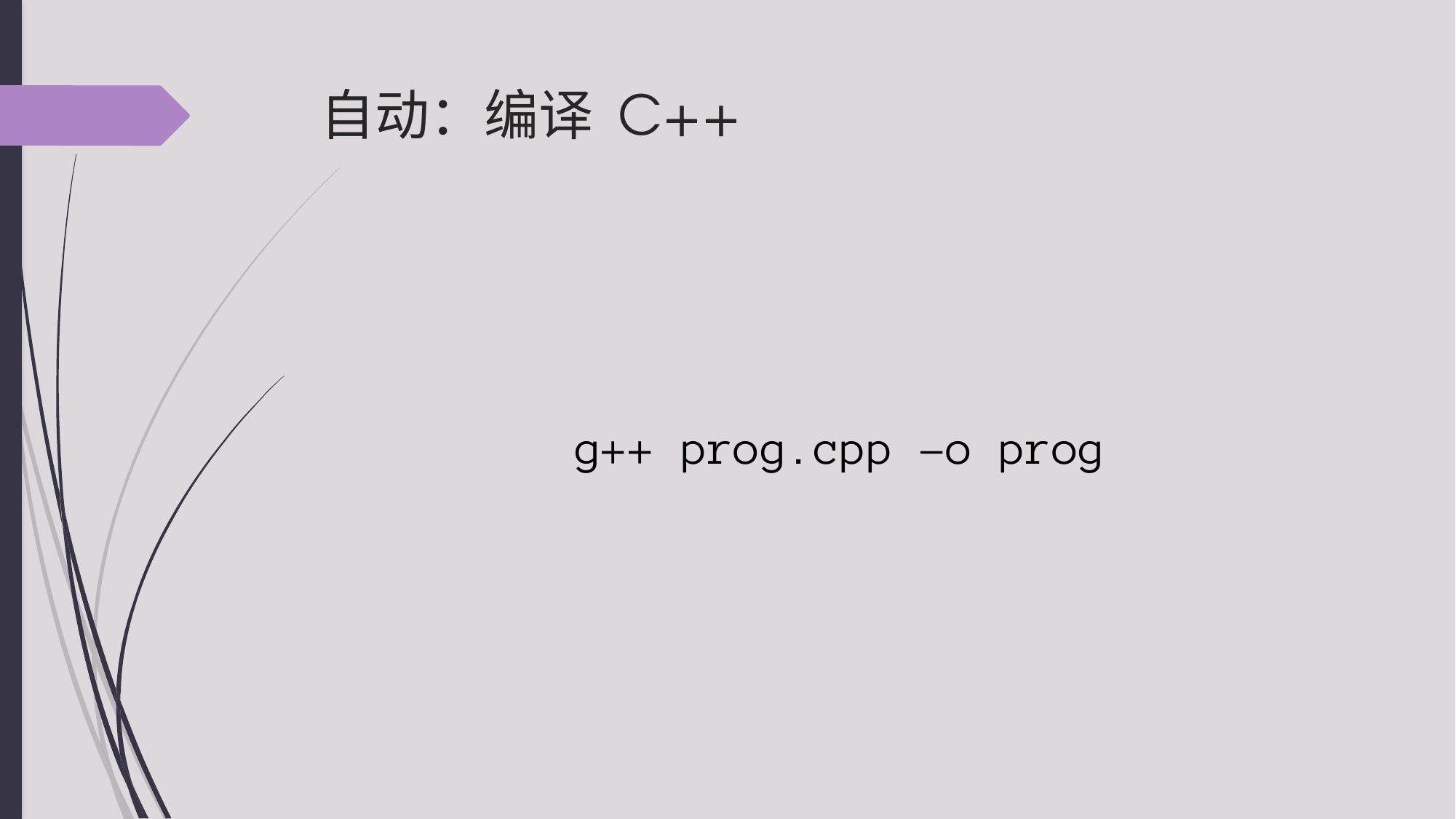

# 自动：编译 C++
g++ prog.cpp –o prog